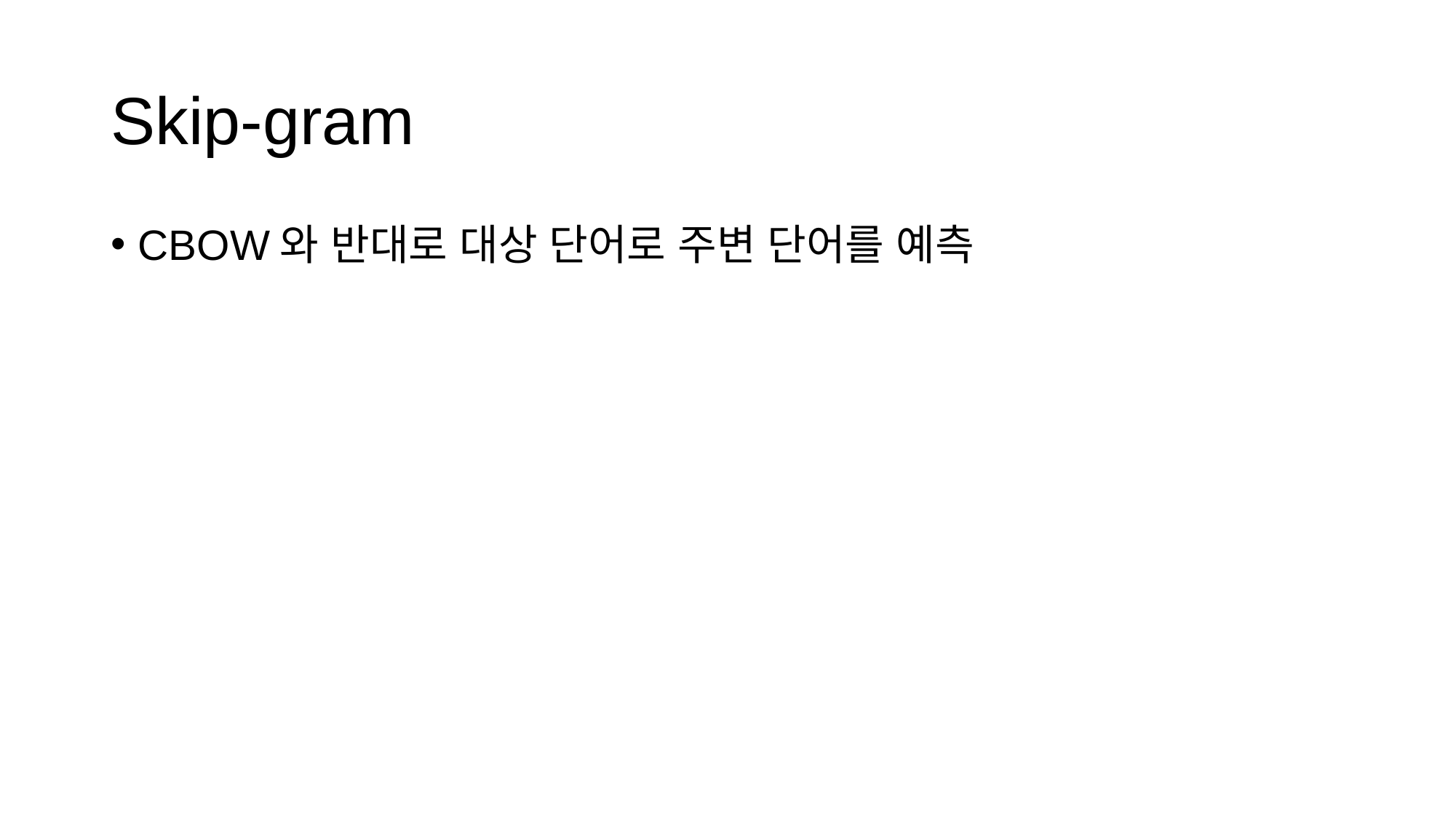

# Skip-gram
CBOW와 반대로 대상 단어로 주변 단어를 예측